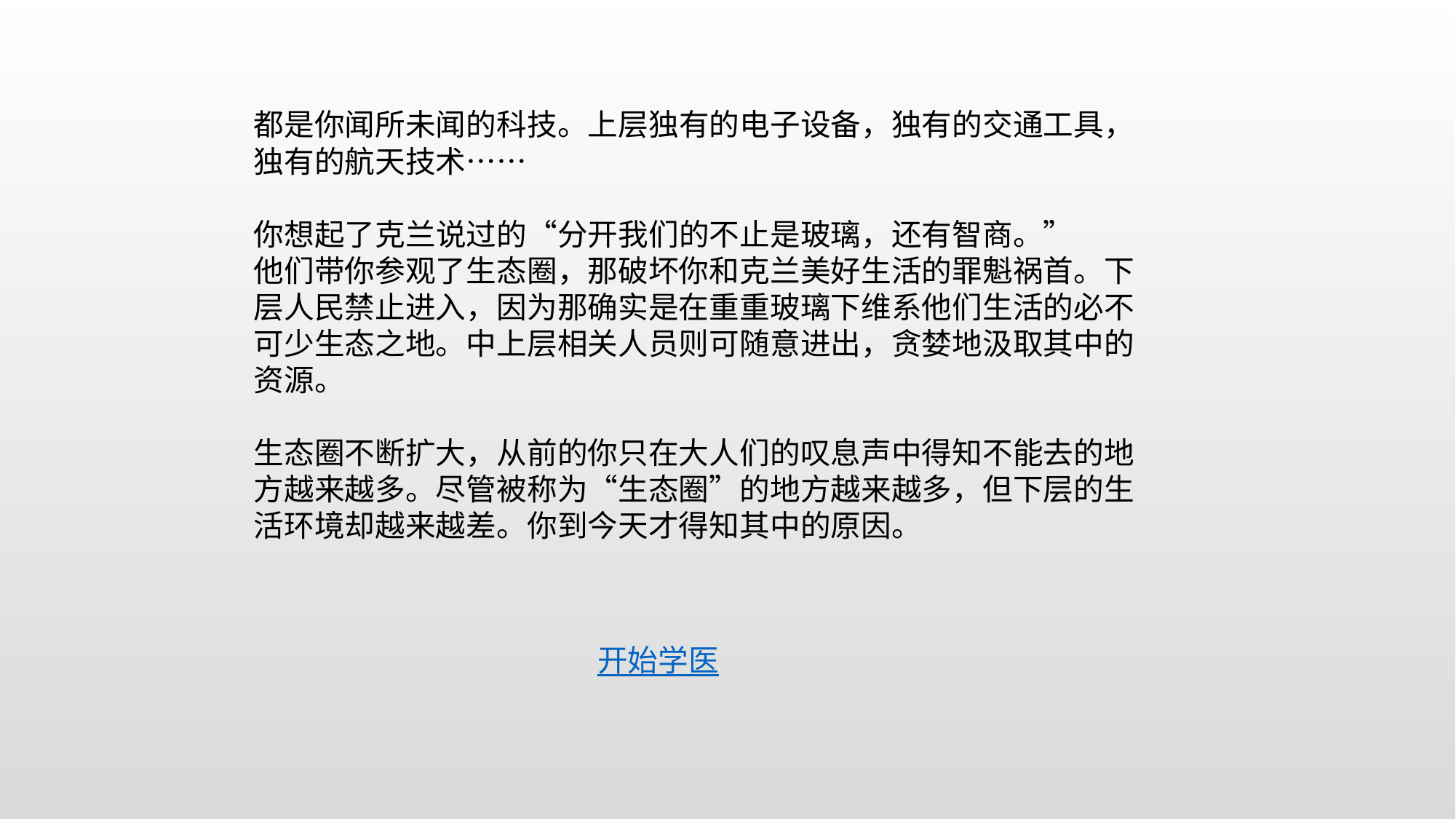

都是你闻所未闻的科技。上层独有的电子设备，独有的交通工具，独有的航天技术……

你想起了克兰说过的“分开我们的不止是玻璃，还有智商。”
他们带你参观了生态圈，那破坏你和克兰美好生活的罪魁祸首。下层人民禁止进入，因为那确实是在重重玻璃下维系他们生活的必不可少生态之地。中上层相关人员则可随意进出，贪婪地汲取其中的资源。

生态圈不断扩大，从前的你只在大人们的叹息声中得知不能去的地方越来越多。尽管被称为“生态圈”的地方越来越多，但下层的生活环境却越来越差。你到今天才得知其中的原因。

开始学医